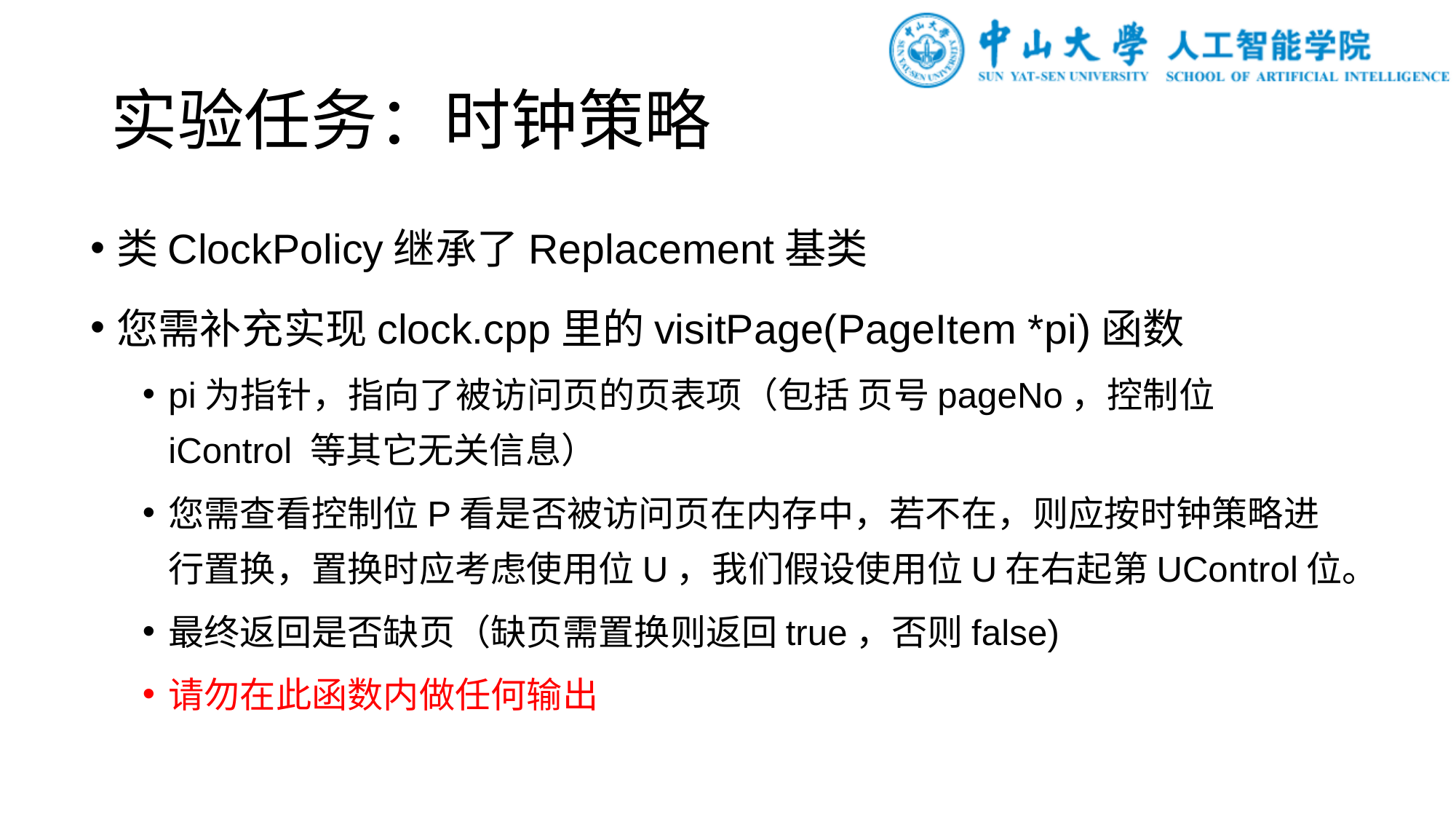

# 实验任务：时钟策略
类ClockPolicy继承了Replacement基类
您需补充实现clock.cpp里的visitPage(PageItem *pi)函数
pi为指针，指向了被访问页的页表项（包括 页号pageNo，控制位iControl 等其它无关信息）
您需查看控制位P看是否被访问页在内存中，若不在，则应按时钟策略进行置换，置换时应考虑使用位U，我们假设使用位U在右起第UControl位。
最终返回是否缺页（缺页需置换则返回true，否则false)
请勿在此函数内做任何输出